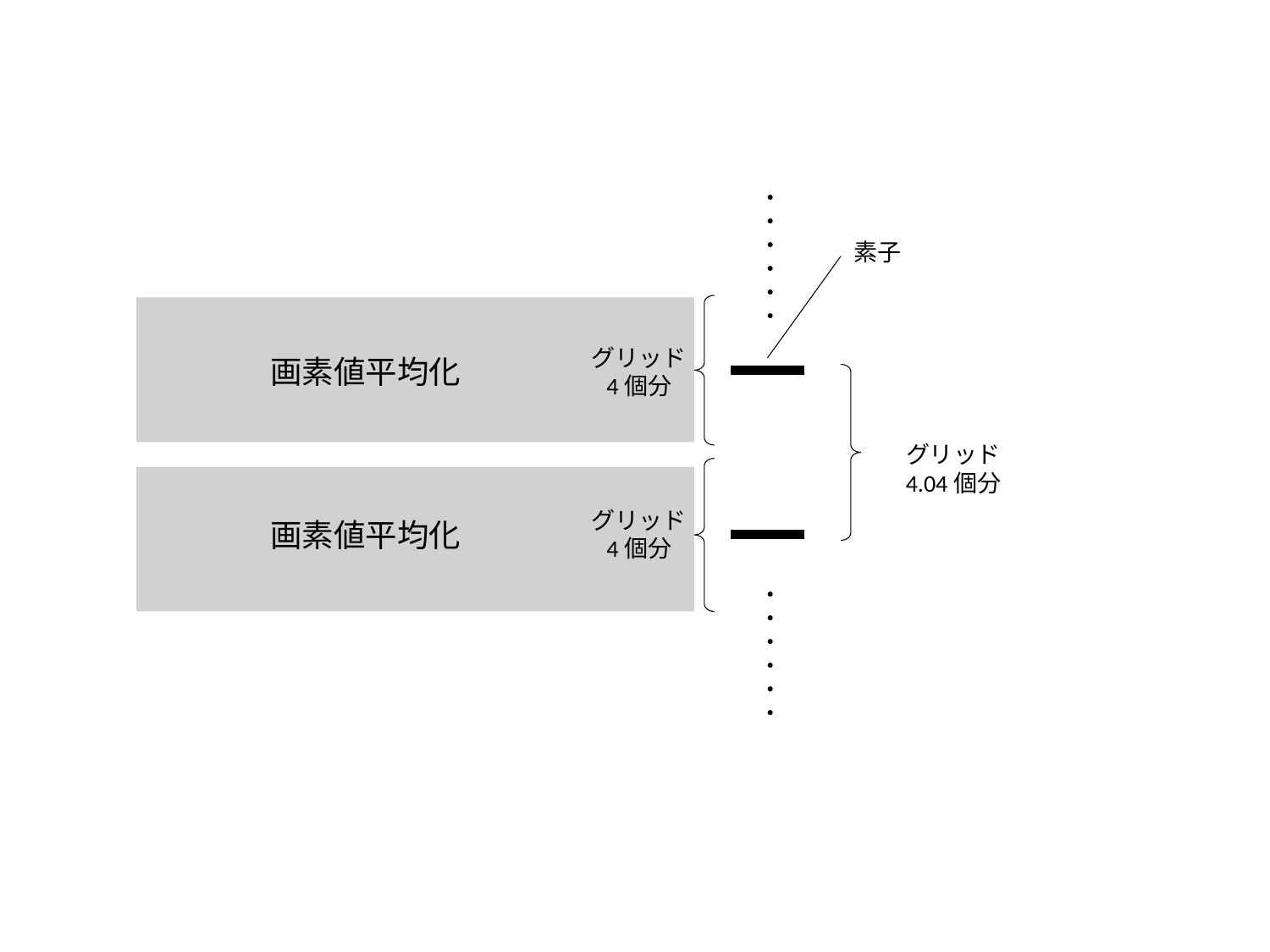

・・・・・・
素子

グリッド
4個分
画素値平均化

グリッド
4.04個分

グリッド
4個分
画素値平均化

・・・・・・